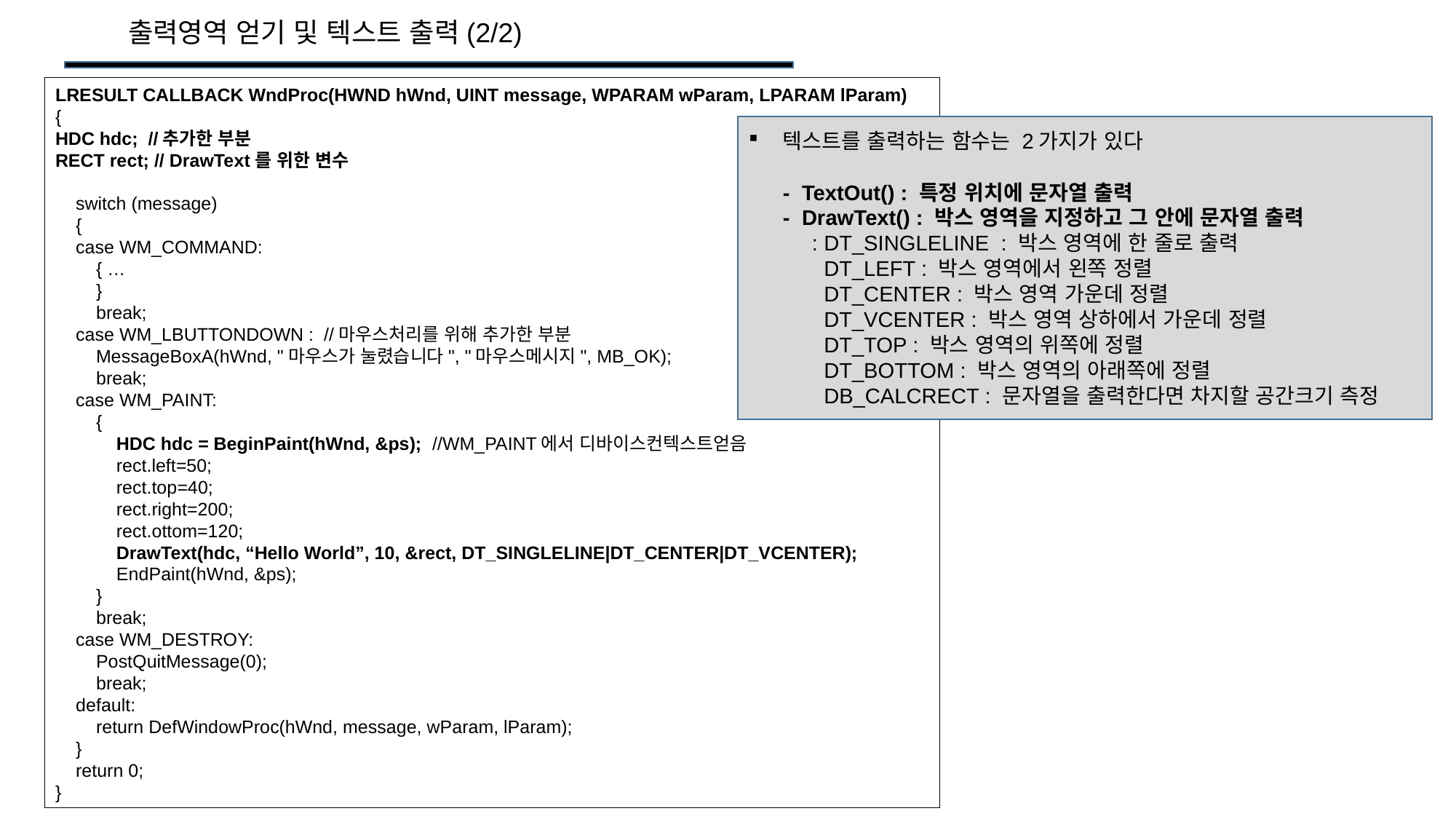

출력영역 얻기 및 텍스트 출력(2/2)

LRESULT CALLBACK WndProc(HWND hWnd, UINT message, WPARAM wParam, LPARAM lParam)
{
HDC hdc;  //추가한 부분
RECT rect; // DrawText를 위한 변수

    switch (message)
    {
    case WM_COMMAND:
        { …
        }
        break;
    case WM_LBUTTONDOWN :  //마우스처리를 위해 추가한 부분
        MessageBoxA(hWnd, "마우스가 눌렸습니다", "마우스메시지", MB_OK);
        break;
    case WM_PAINT:
        {
            HDC hdc = BeginPaint(hWnd, &ps);  //WM_PAINT에서 디바이스컨텍스트얻음
            rect.left=50;
            rect.top=40;
            rect.right=200;
            rect.ottom=120;
            DrawText(hdc, “Hello World”, 10, &rect, DT_SINGLELINE|DT_CENTER|DT_VCENTER);
            EndPaint(hWnd, &ps);
        }
        break;
    case WM_DESTROY:
        PostQuitMessage(0);
        break;
    default:
        return DefWindowProc(hWnd, message, wParam, lParam);
    }
    return 0;
}
텍스트를 출력하는 함수는 2가지가 있다
-  TextOut() : 특정 위치에 문자열 출력
-  DrawText() : 박스 영역을 지정하고 그 안에 문자열 출력
    : DT_SINGLELINE  : 박스 영역에 한 줄로 출력
      DT_LEFT : 박스 영역에서 왼쪽 정렬
      DT_CENTER : 박스 영역 가운데 정렬
      DT_VCENTER : 박스 영역 상하에서 가운데 정렬
      DT_TOP : 박스 영역의 위쪽에 정렬
      DT_BOTTOM : 박스 영역의 아래쪽에 정렬
      DB_CALCRECT : 문자열을 출력한다면 차지할 공간크기 측정